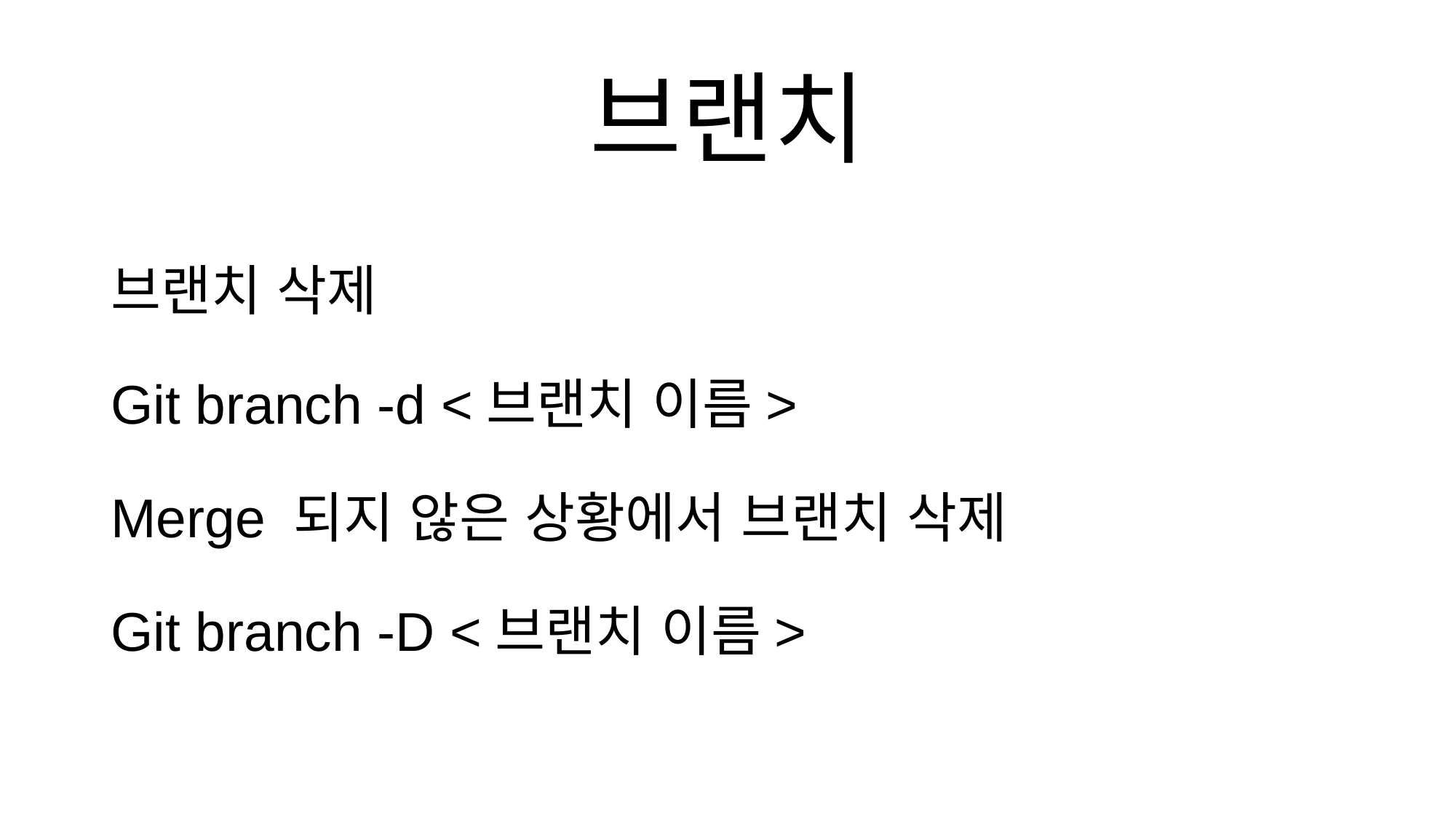

# 브랜치
브랜치 삭제
Git branch -d <브랜치 이름>
Merge 되지 않은 상황에서 브랜치 삭제
Git branch -D <브랜치 이름>